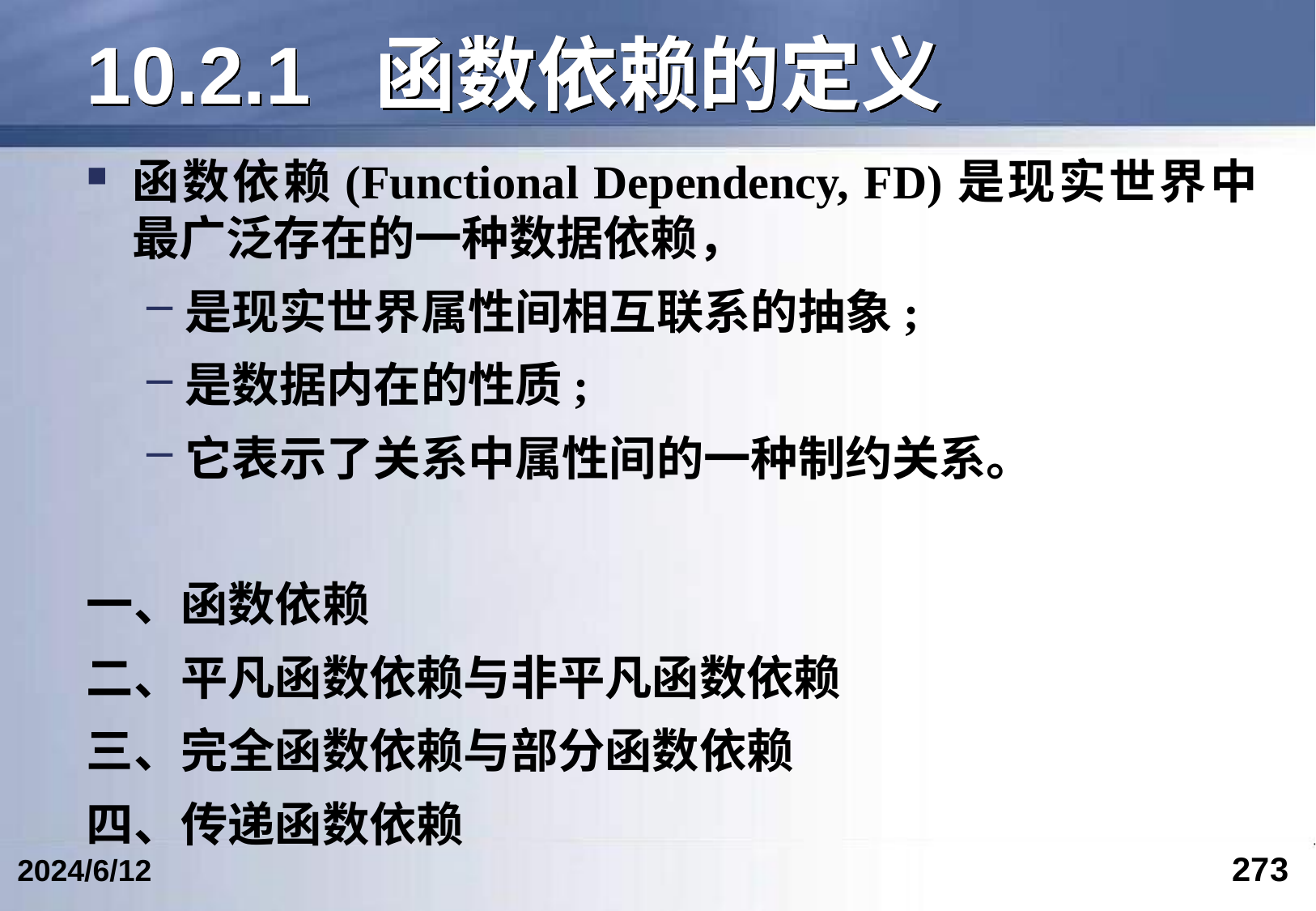

# 10.2.1  函数依赖的定义
函数依赖(Functional Dependency, FD)是现实世界中最广泛存在的一种数据依赖，
是现实世界属性间相互联系的抽象;
是数据内在的性质;
它表示了关系中属性间的一种制约关系。

一、函数依赖
二、平凡函数依赖与非平凡函数依赖
三、完全函数依赖与部分函数依赖
四、传递函数依赖
273
2024/6/12